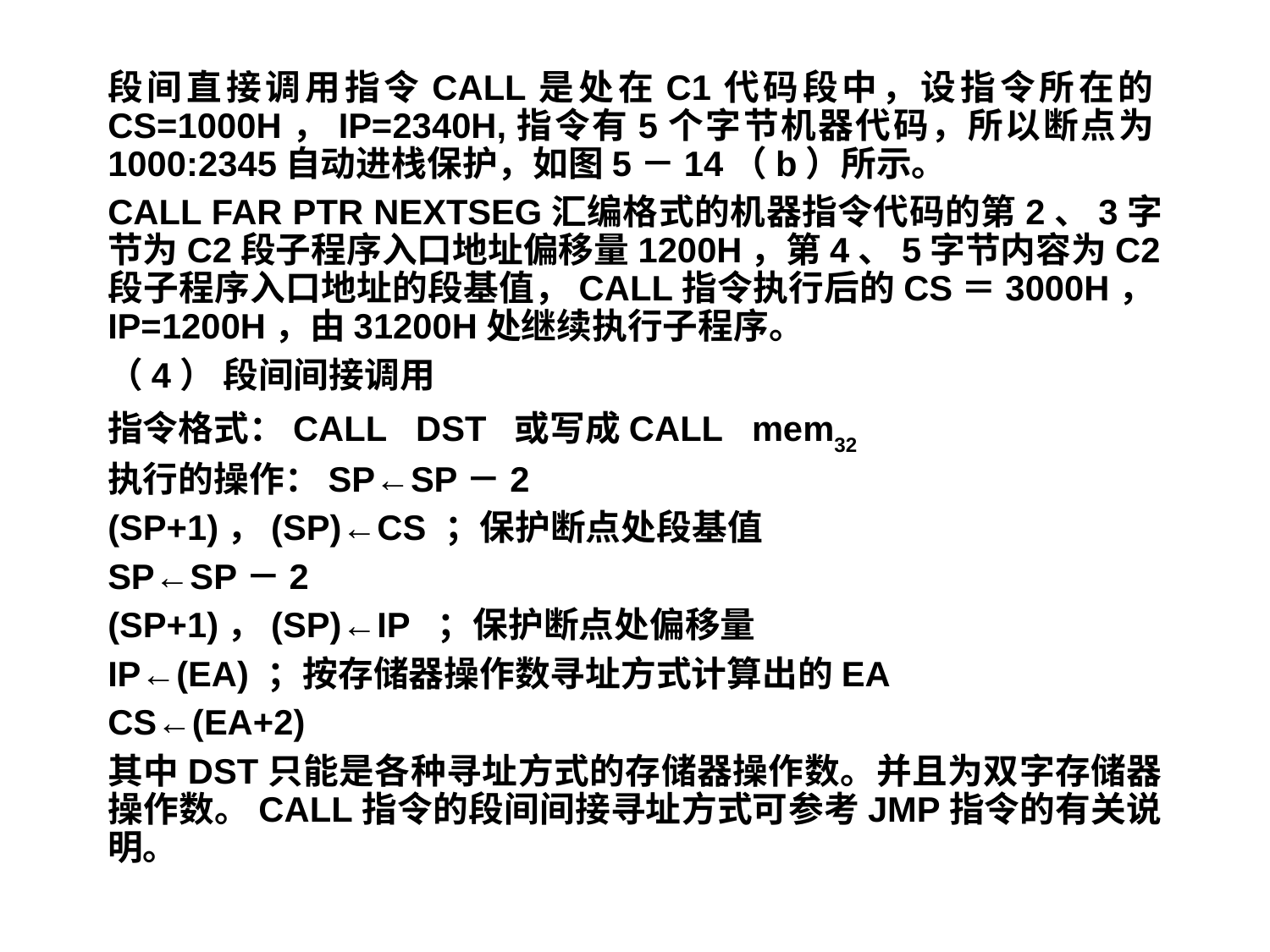

段间直接调用指令CALL是处在C1代码段中，设指令所在的CS=1000H，IP=2340H,指令有5个字节机器代码，所以断点为1000:2345自动进栈保护，如图5－14（b）所示。
CALL FAR PTR NEXTSEG汇编格式的机器指令代码的第2、3字节为C2段子程序入口地址偏移量1200H，第4、5字节内容为C2段子程序入口地址的段基值，CALL指令执行后的CS＝3000H，IP=1200H，由31200H处继续执行子程序。
（4） 段间间接调用
指令格式：CALL   DST  或写成CALL   mem32
执行的操作：SP←SP－2
(SP+1)，(SP)←CS ；保护断点处段基值
SP←SP－2
(SP+1)，(SP)←IP  ；保护断点处偏移量
IP←(EA) ；按存储器操作数寻址方式计算出的EA
CS←(EA+2)
其中DST只能是各种寻址方式的存储器操作数。并且为双字存储器操作数。CALL指令的段间间接寻址方式可参考JMP指令的有关说明。